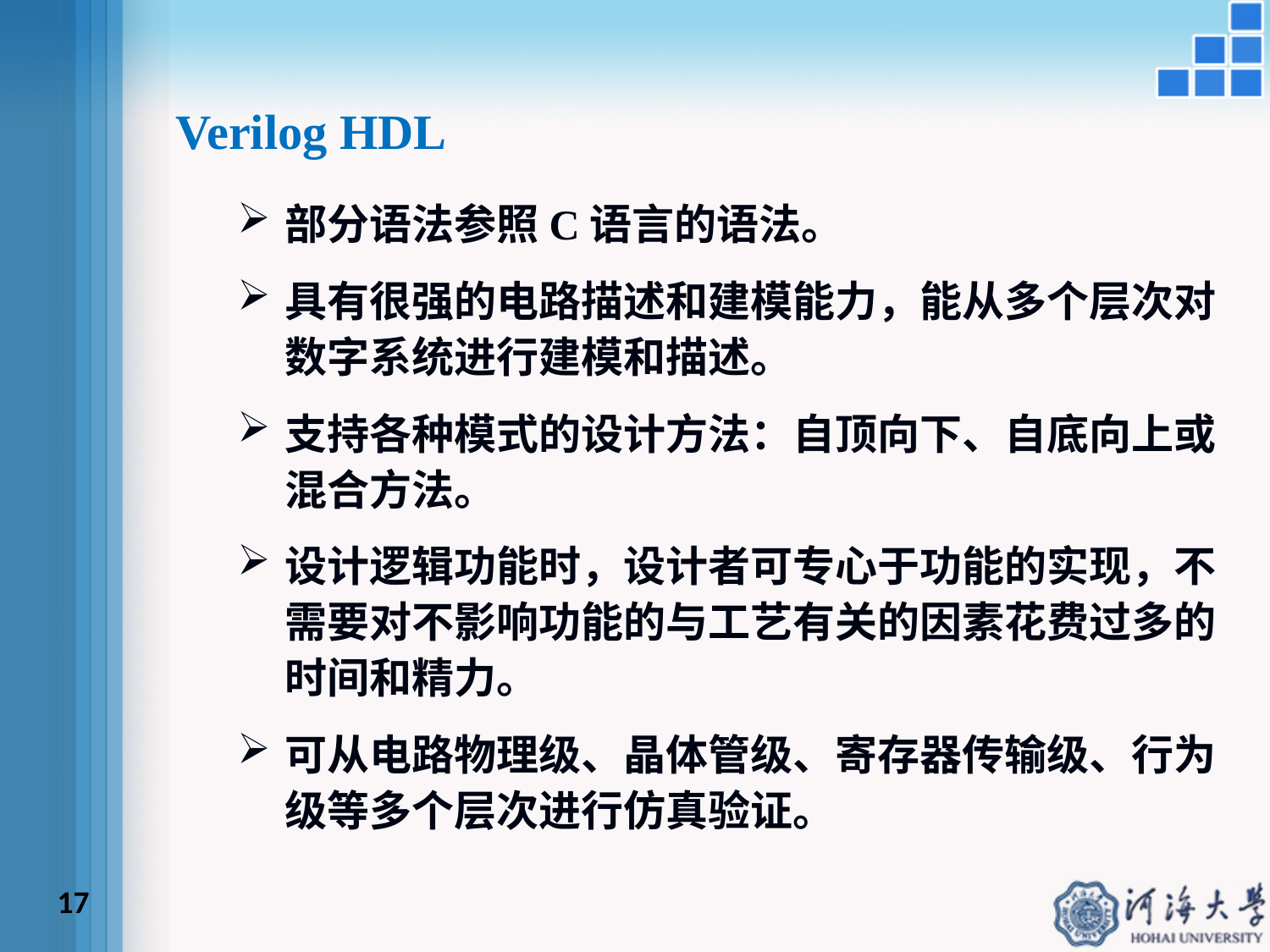

Verilog HDL
部分语法参照C语言的语法。
具有很强的电路描述和建模能力，能从多个层次对数字系统进行建模和描述。
支持各种模式的设计方法：自顶向下、自底向上或混合方法。
设计逻辑功能时，设计者可专心于功能的实现，不需要对不影响功能的与工艺有关的因素花费过多的时间和精力。
可从电路物理级、晶体管级、寄存器传输级、行为级等多个层次进行仿真验证。
17